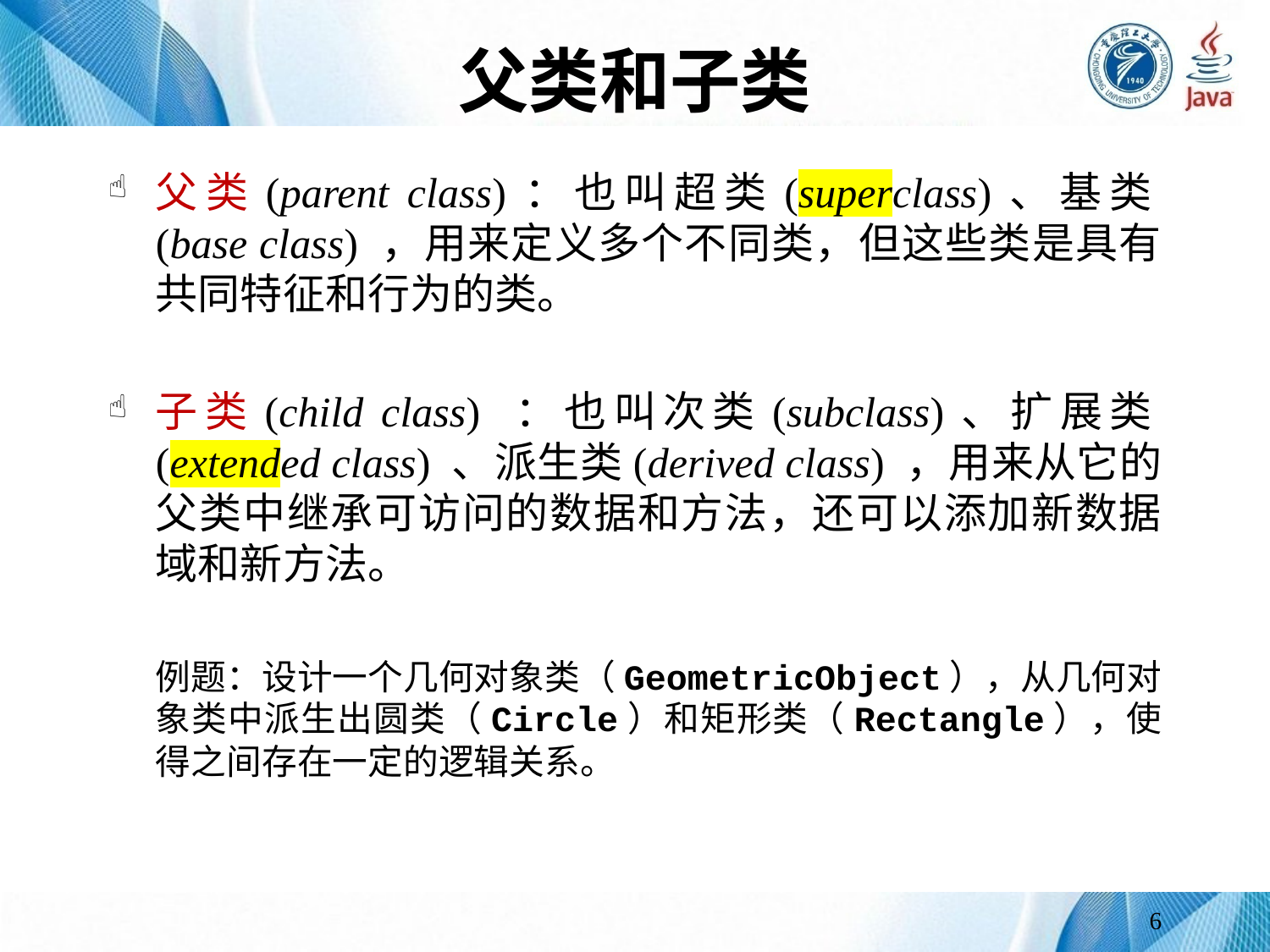

# 父类和子类
父类(parent class)：也叫超类(superclass)、基类(base class) ，用来定义多个不同类，但这些类是具有共同特征和行为的类。

子类(child class) ：也叫次类(subclass)、扩展类(extended class) 、派生类(derived class) ，用来从它的父类中继承可访问的数据和方法，还可以添加新数据域和新方法。

	例题：设计一个几何对象类（GeometricObject），从几何对象类中派生出圆类（Circle）和矩形类（Rectangle），使得之间存在一定的逻辑关系。

6